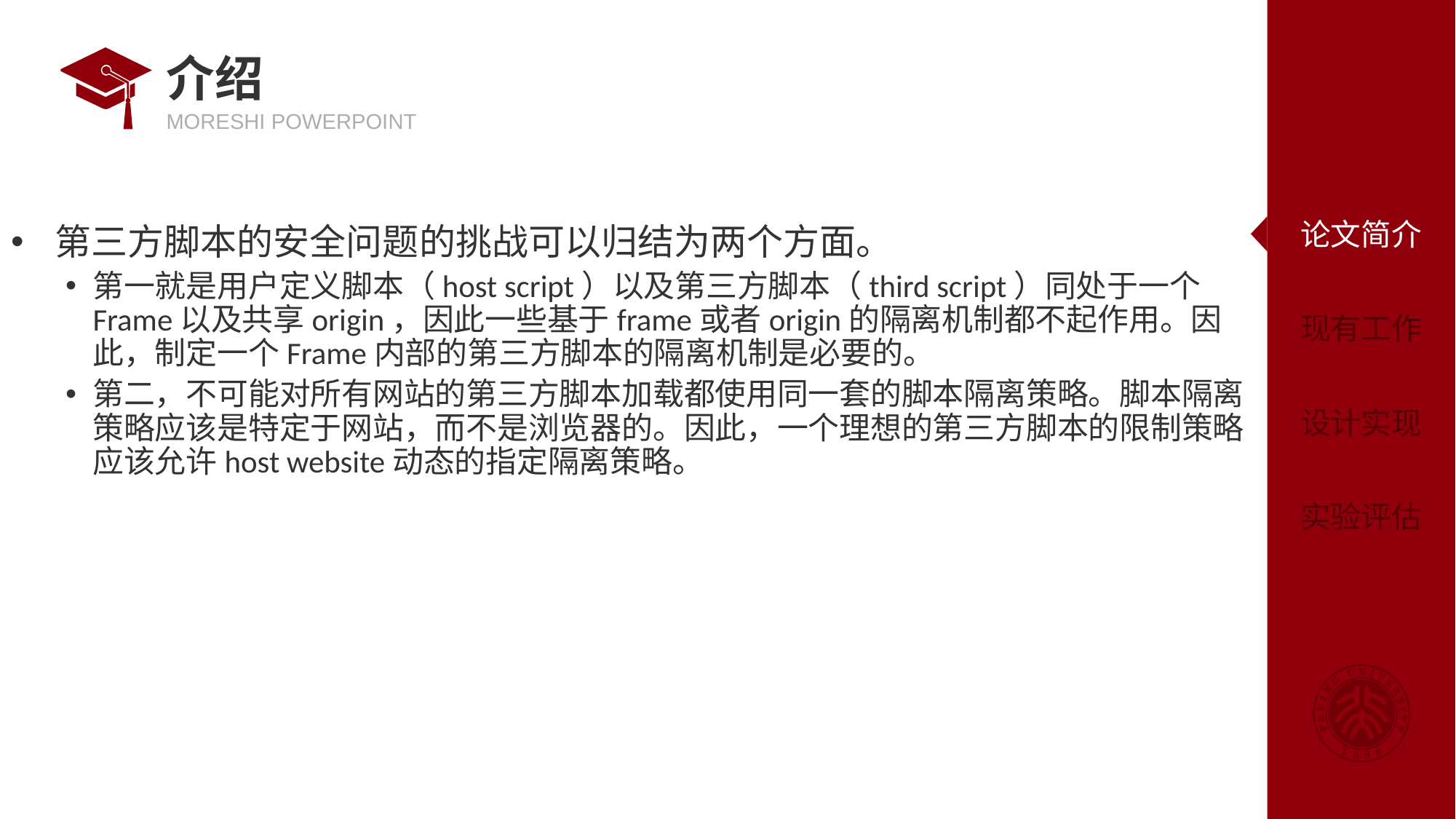

# 介绍
 第三方脚本的安全问题的挑战可以归结为两个方面。
第一就是用户定义脚本（host script）以及第三方脚本（third script）同处于一个Frame以及共享origin，因此一些基于frame或者origin的隔离机制都不起作用。因此，制定一个Frame内部的第三方脚本的隔离机制是必要的。
第二，不可能对所有网站的第三方脚本加载都使用同一套的脚本隔离策略。脚本隔离策略应该是特定于网站，而不是浏览器的。因此，一个理想的第三方脚本的限制策略应该允许host website动态的指定隔离策略。